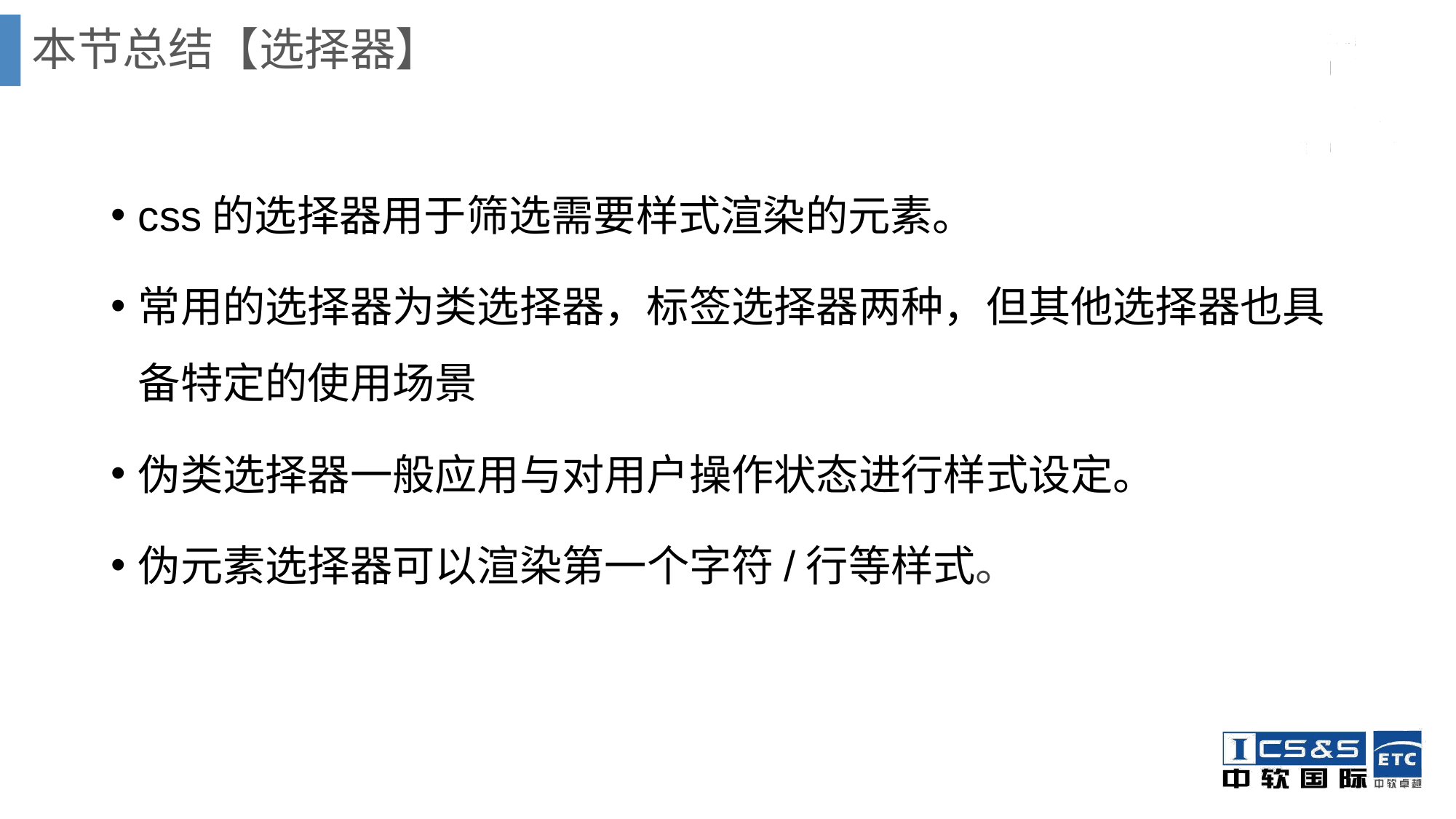

# 本节总结【选择器】
css的选择器用于筛选需要样式渲染的元素。
常用的选择器为类选择器，标签选择器两种，但其他选择器也具备特定的使用场景
伪类选择器一般应用与对用户操作状态进行样式设定。
伪元素选择器可以渲染第一个字符/行等样式。